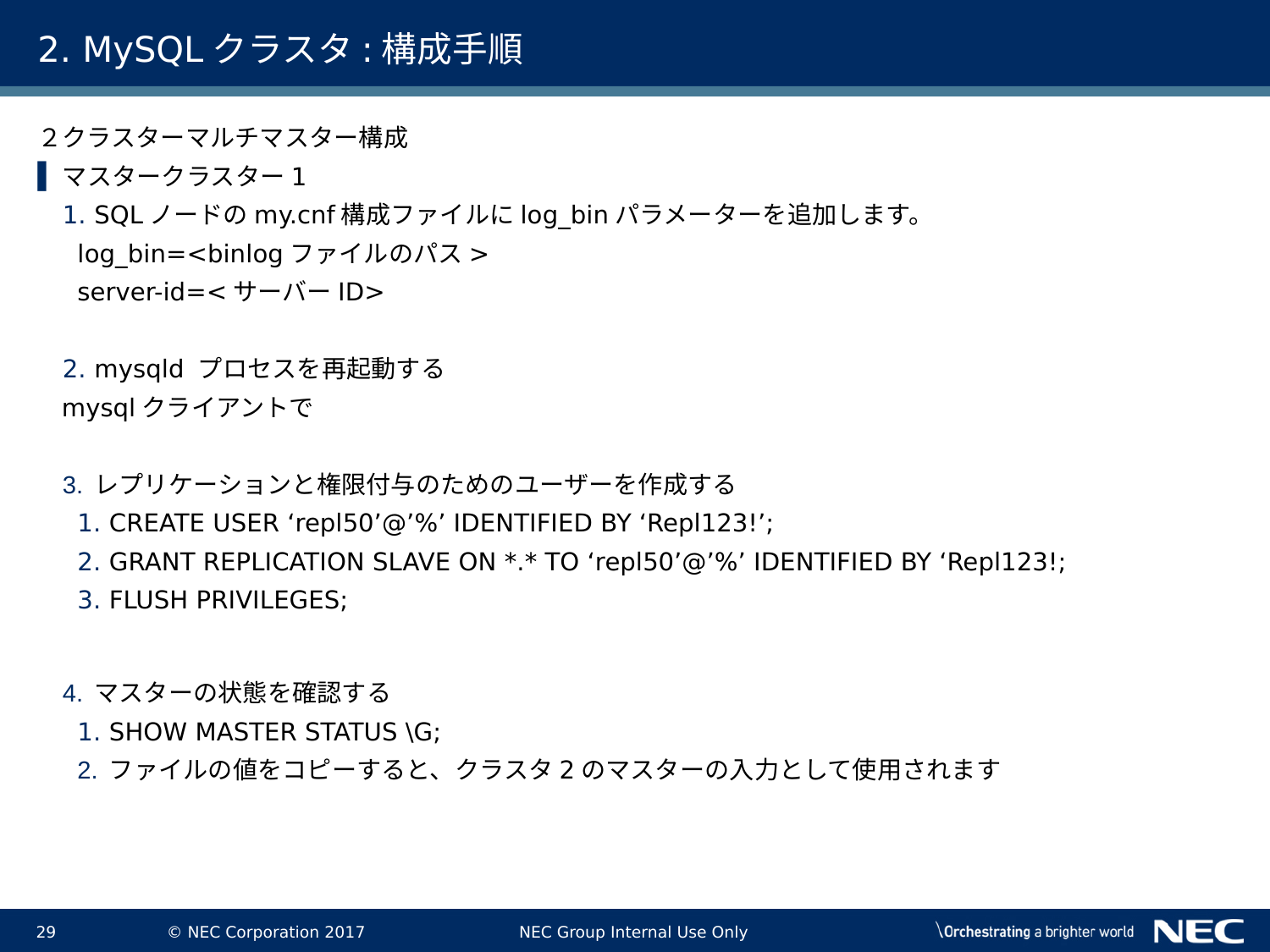

# 2. MySQLクラスタ:構成手順
２クラスターマルチマスター構成
マスタークラスター1
SQLノードのmy.cnf構成ファイルにlog_binパラメーターを追加します。
log_bin=<binlogファイルのパス>
server-id=<サーバーID>

mysqld プロセスを再起動する
mysqlクライアントで

レプリケーションと権限付与のためのユーザーを作成する
CREATE USER ‘repl50’@’%’ IDENTIFIED BY ‘Repl123!’;
GRANT REPLICATION SLAVE ON *.* TO ‘repl50’@’%’ IDENTIFIED BY ‘Repl123!;
FLUSH PRIVILEGES;

マスターの状態を確認する
SHOW MASTER STATUS \G;
ファイルの値をコピーすると、クラスタ2のマスターの入力として使用されます